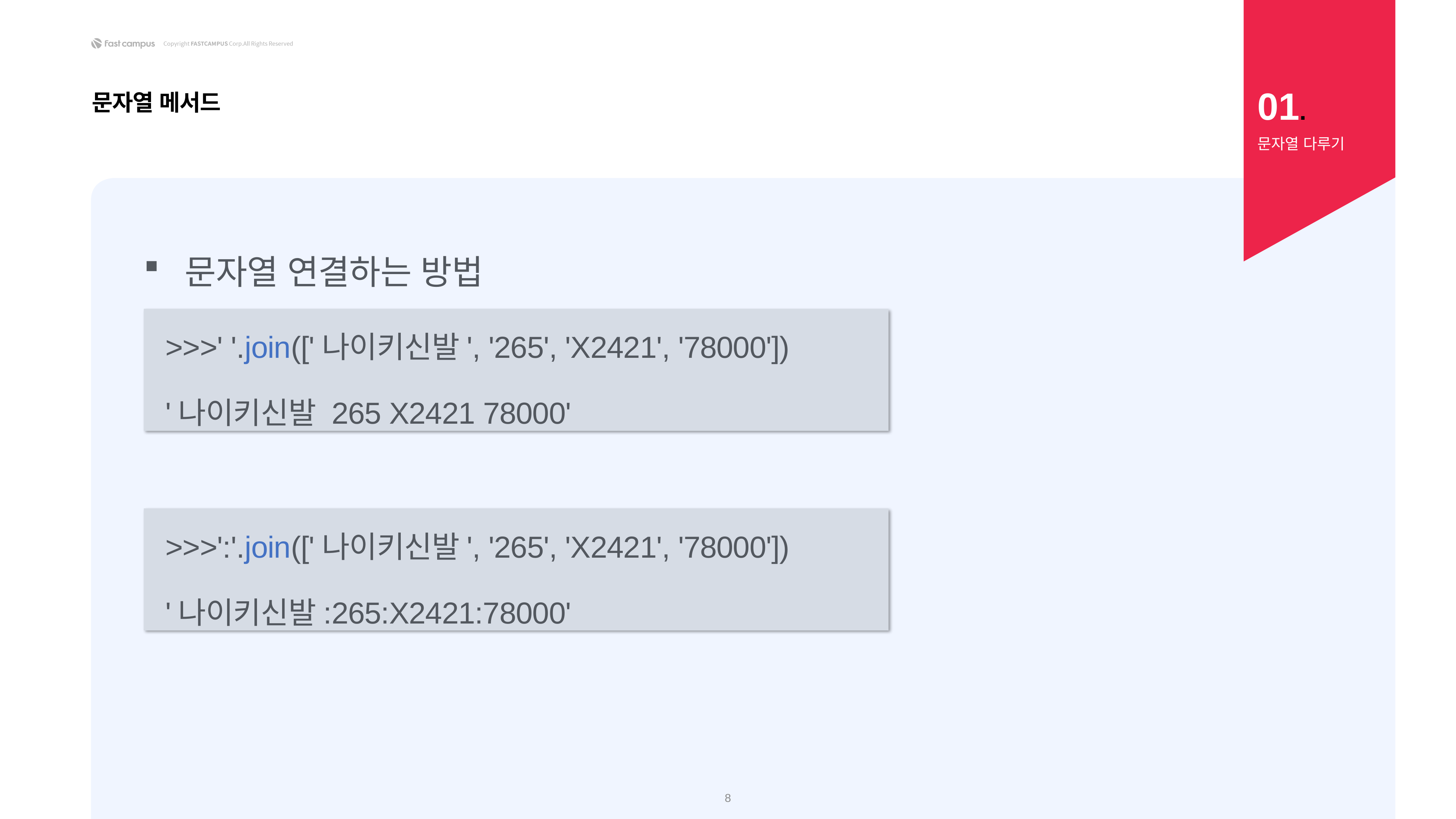

01.
문자열 메서드
문자열 다루기
문자열 연결하는 방법
>>>' '.join(['나이키신발', '265', 'X2421', '78000'])
'나이키신발 265 X2421 78000'
>>>':'.join(['나이키신발', '265', 'X2421', '78000'])
'나이키신발:265:X2421:78000'
8